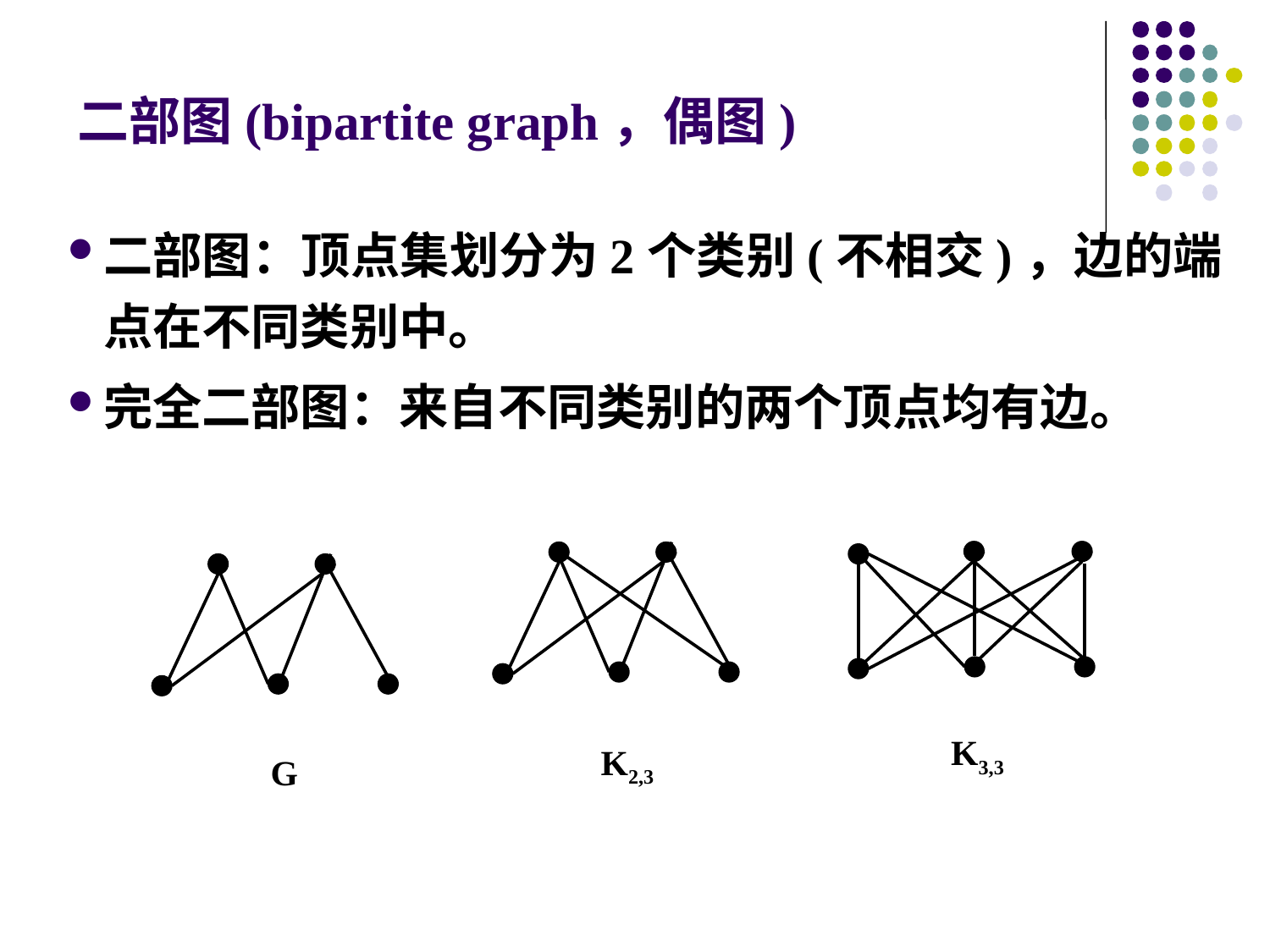

# 二部图(bipartite graph，偶图)
二部图：顶点集划分为2个类别(不相交)，边的端点在不同类别中。
完全二部图：来自不同类别的两个顶点均有边。

K3,3

K2,3

G